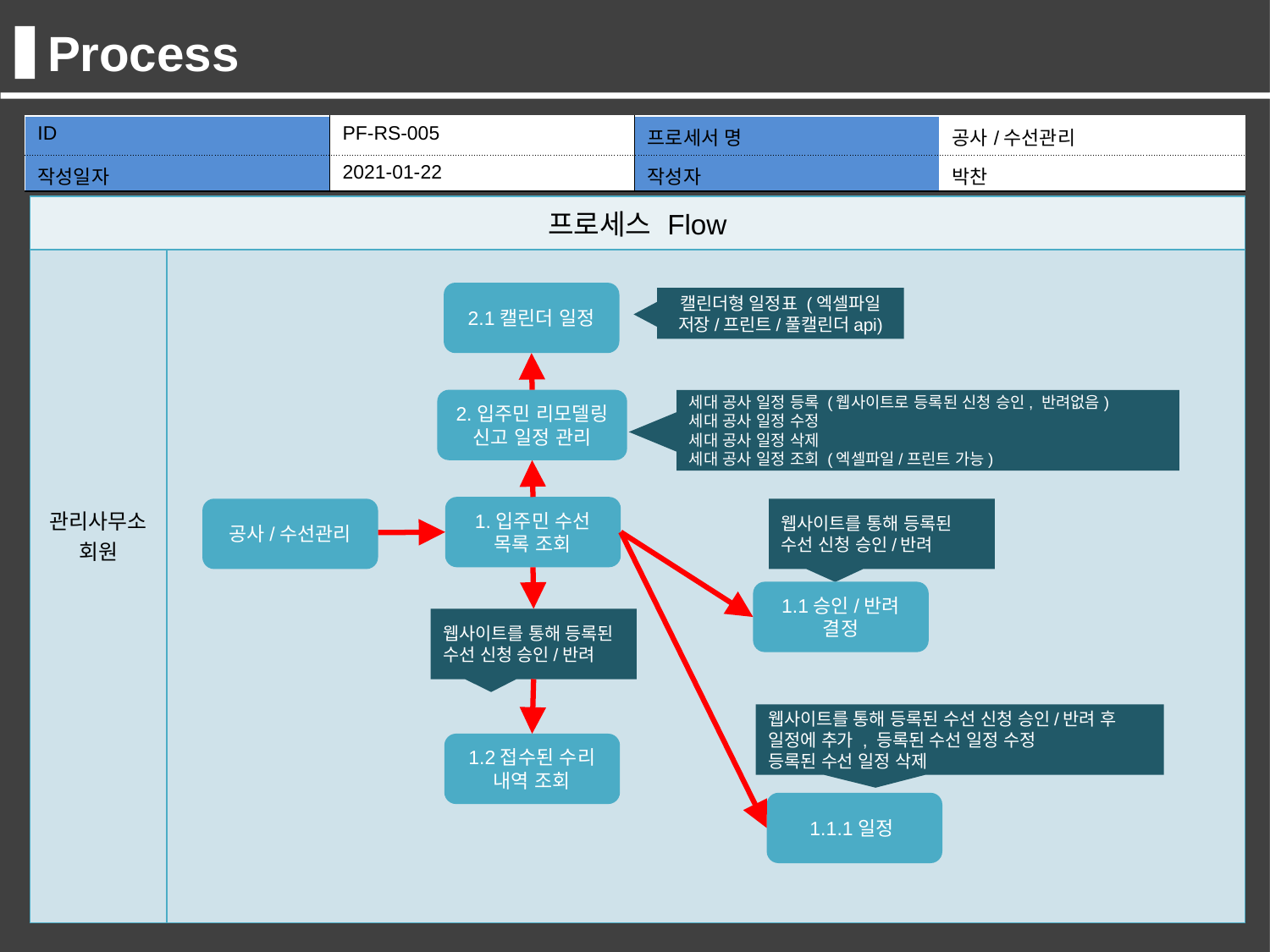

Process
Process

| ID | PF-RS-006 | 프로세서 명 | 최종합격자관리 |
| --- | --- | --- | --- |
| 작성일자 | 2016.05.11 | 작성자 | 김선도 |
| ID | PF-RS-005 | 프로세서 명 | 공사/수선관리 |
| --- | --- | --- | --- |
| 작성일자 | 2021-01-22 | 작성자 | 박찬 |
| 프로세스 Flow |  |
| --- | --- |
| 관리자 교사 |  |
| 프로세스 Flow |  |
| --- | --- |
| 관리사무소 회원 |  |
2.1캘린더 일정
캘린더형 일정표 (엑셀파일 저장/프린트/풀캘린더api)

2.입주민 리모델링 신고 일정 관리
세대 공사 일정 등록 (웹사이트로 등록된 신청 승인, 반려없음)
세대 공사 일정 수정
세대 공사 일정 삭제
세대 공사 일정 조회 (엑셀파일/프린트 가능)

1.면접 대상자 조회
1.입주민 수선 목록 조회
공사/수선관리
웹사이트를 통해 등록된 수선 신청 승인/반려
1.1승인/반려 결정
웹사이트를 통해 등록된 수선 신청 승인/반려
웹사이트를 통해 등록된 수선 신청 승인/반려 후 일정에 추가 , 등록된 수선 일정 수정
등록된 수선 일정 삭제
1.2접수된 수리 내역 조회
1.1.1일정